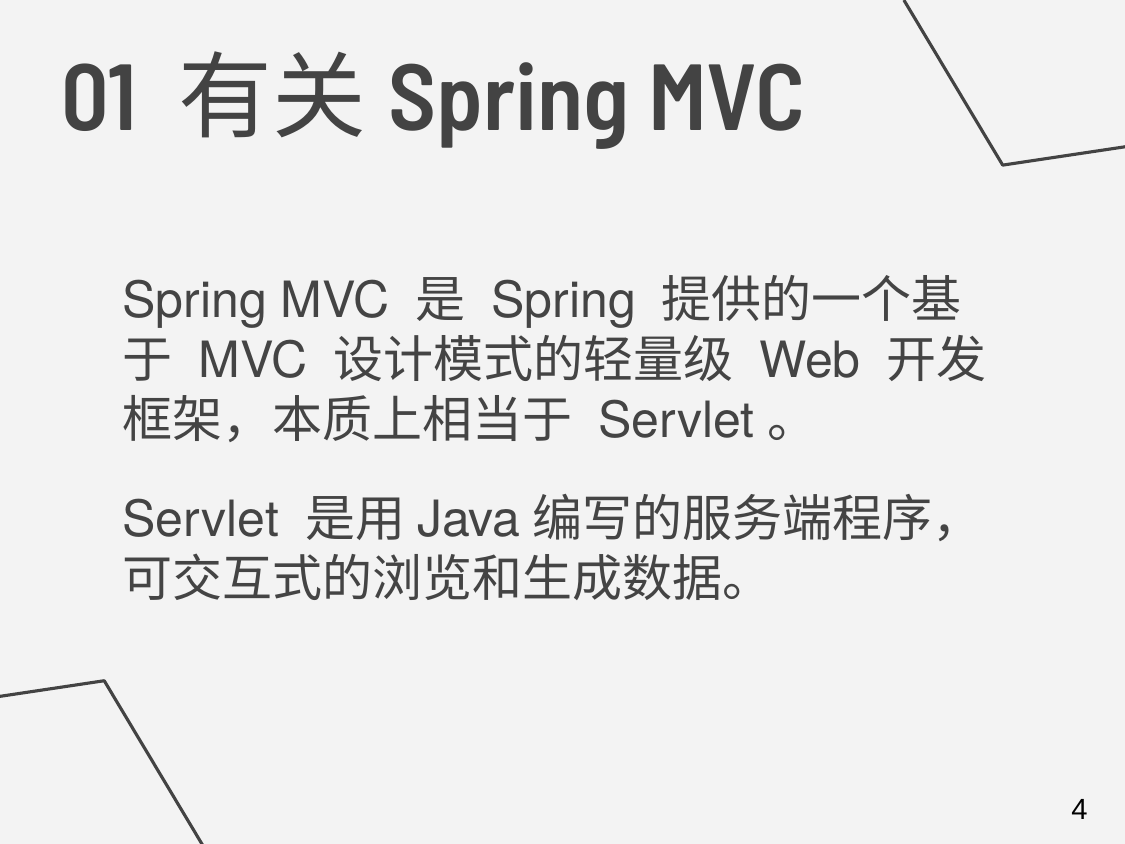

01 有关Spring MVC
Spring MVC 是 Spring 提供的一个基于 MVC 设计模式的轻量级 Web 开发框架，本质上相当于 Servlet。
Servlet 是用Java编写的服务端程序，可交互式的浏览和生成数据。
4